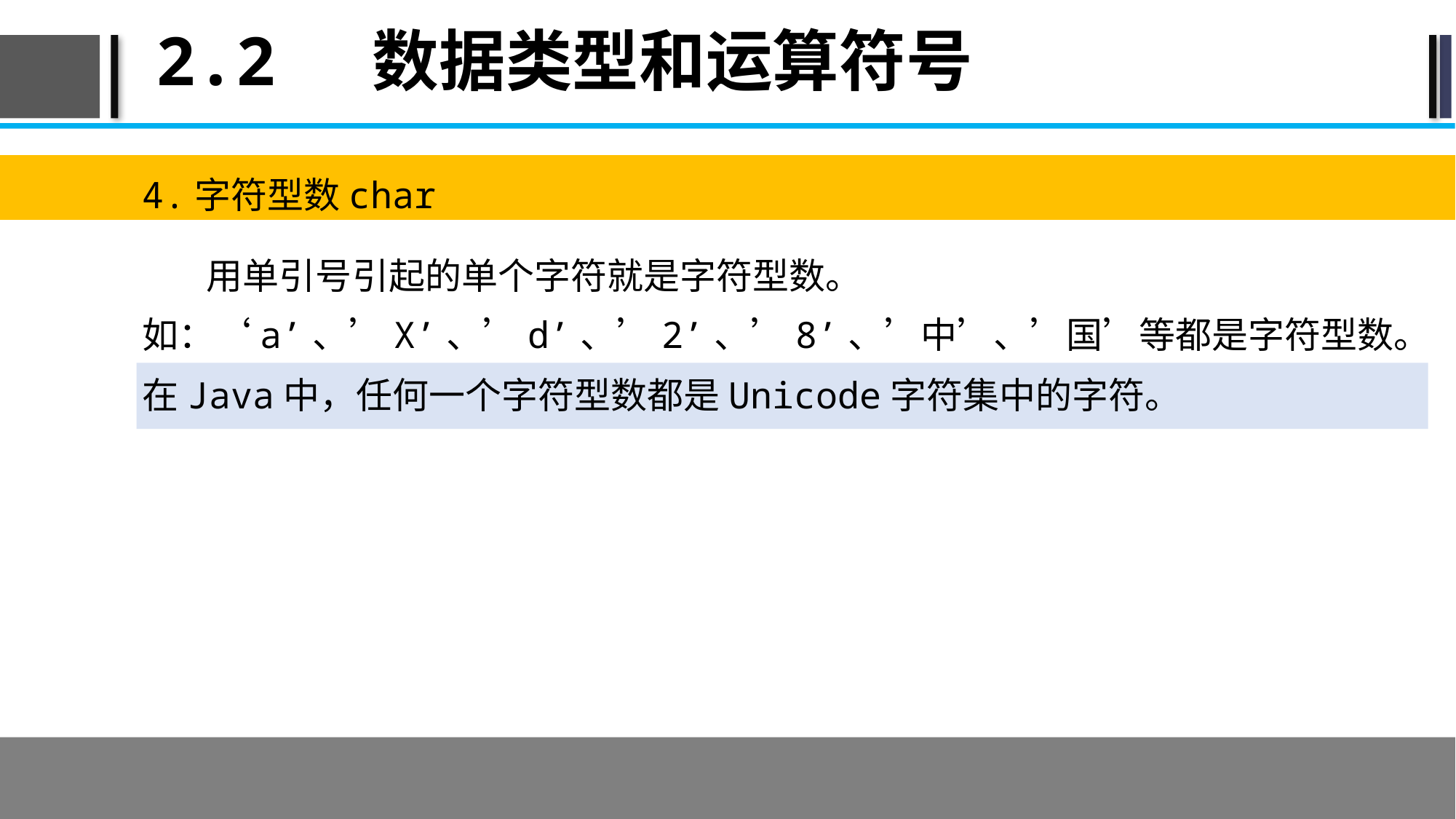

# 2.2  数据类型和运算符号

4.字符型数char

用单引号引起的单个字符就是字符型数。
如：‘a’、’X’、’d’、’2’、’8’、’中’、’国’等都是字符型数。
在Java中，任何一个字符型数都是Unicode字符集中的字符。